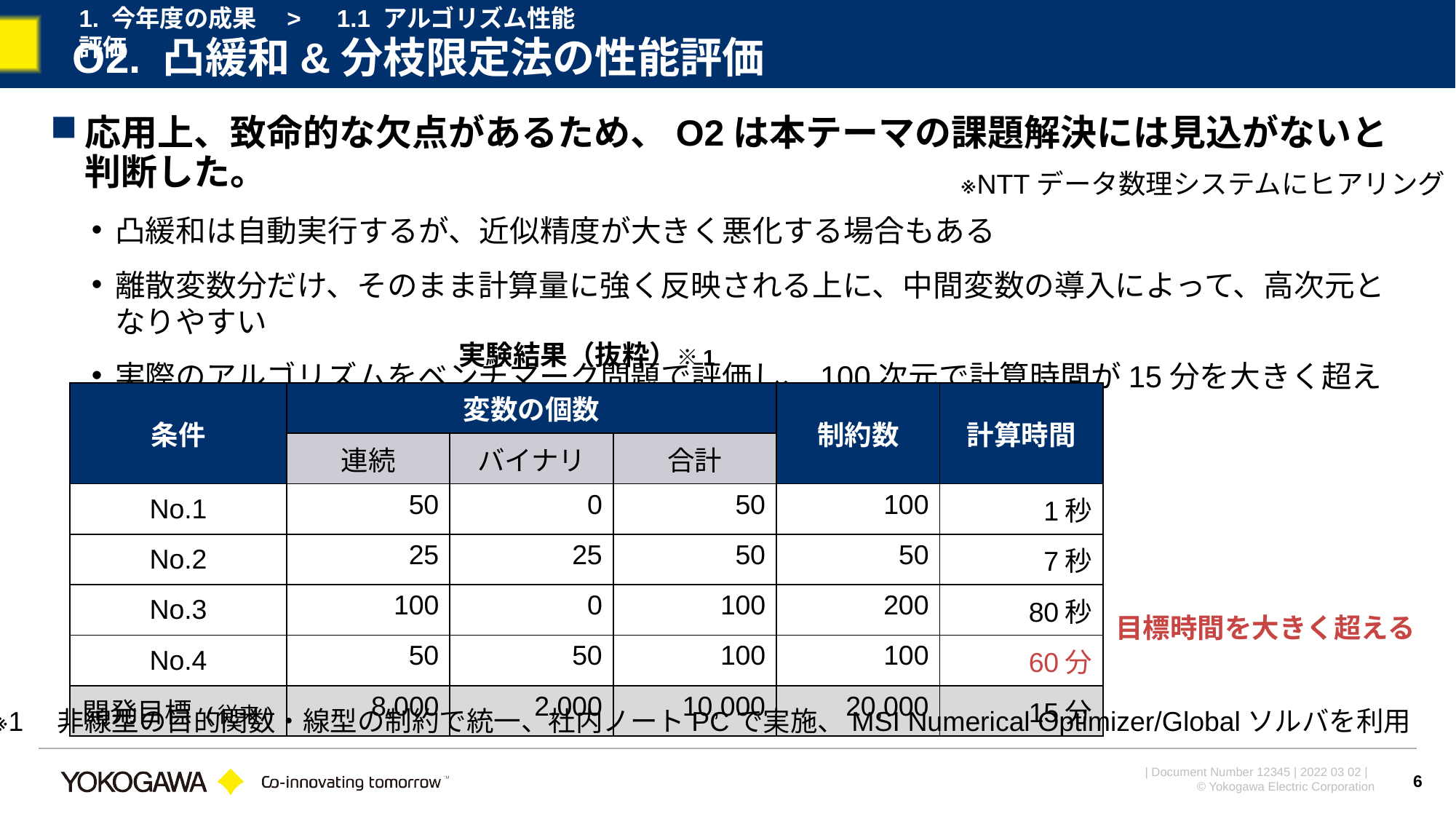

1. 今年度の成果　>　1.1 アルゴリズム性能評価
O2. 凸緩和&分枝限定法の性能評価
応用上、致命的な欠点があるため、O2は本テーマの課題解決には見込がないと判断した。
凸緩和は自動実行するが、近似精度が大きく悪化する場合もある
離散変数分だけ、そのまま計算量に強く反映される上に、中間変数の導入によって、高次元となりやすい
実際のアルゴリズムをベンチマーク問題で評価し、100次元で計算時間が15分を大きく超えることを確認
※NTTデータ数理システムにヒアリング
実験結果（抜粋）※1
| 条件 | 変数の個数 |  |  | 制約数 | 計算時間 |
| --- | --- | --- | --- | --- | --- |
|  | 連続 | バイナリ | 合計 |  |  |
| No.1 | 50 | 0 | 50 | 100 | 1秒 |
| No.2 | 25 | 25 | 50 | 50 | 7秒 |
| No.3 | 100 | 0 | 100 | 200 | 80秒 |
| No.4 | 50 | 50 | 100 | 100 | 60分 |
| 開発目標 (従来) | 8,000 | 2,000 | 10,000 | 20,000 | 15分 |
目標時間を大きく超える
※1　非線型の目的関数・線型の制約で統一、社内ノートPCで実施、MSI Numerical Optimizer/Globalソルバを利用
6